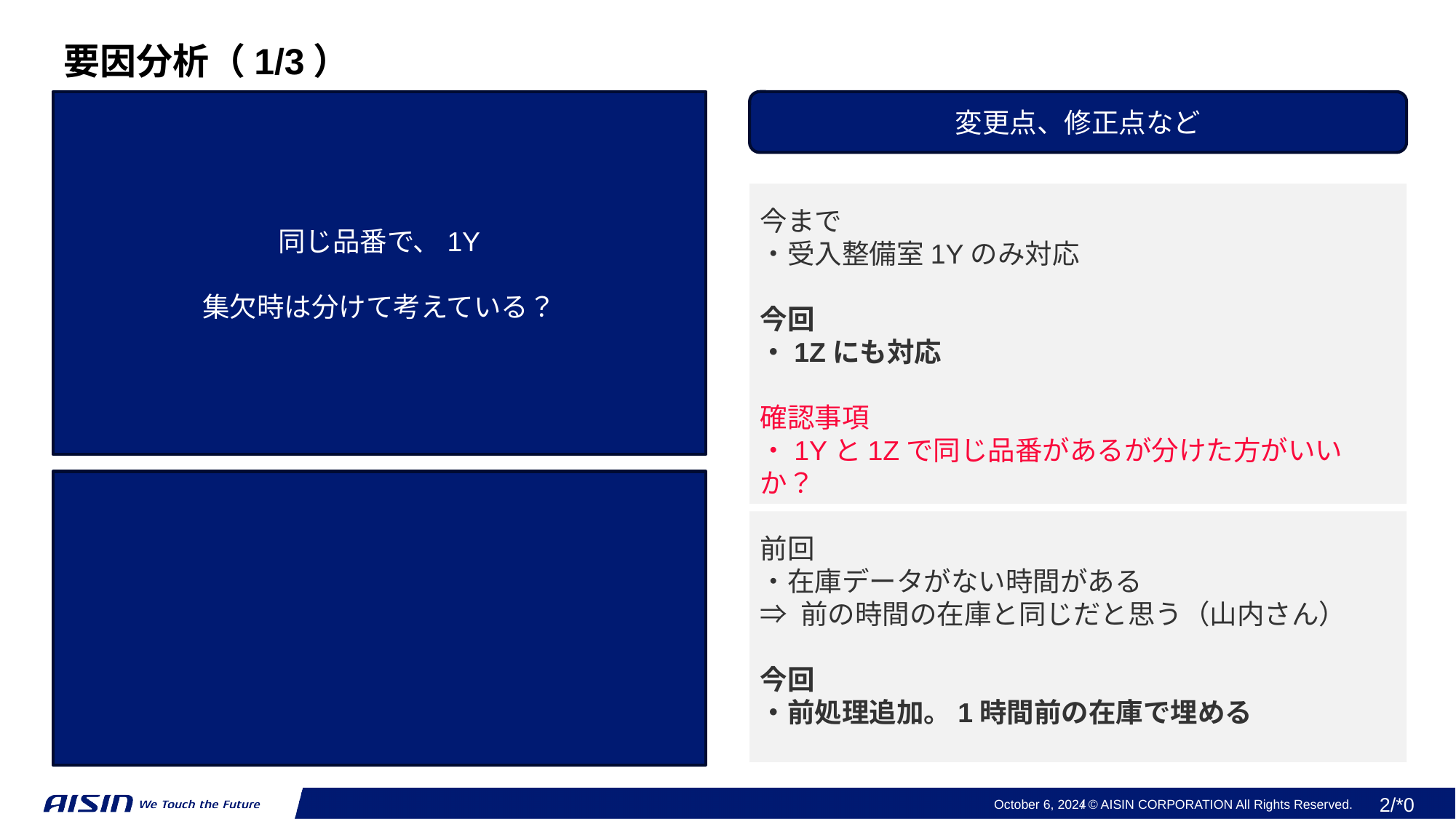

要因分析（1/3）

同じ品番で、1Y

集欠時は分けて考えている？
変更点、修正点など

今まで
・受入整備室1Yのみ対応

今回
・1Zにも対応

確認事項
・1Yと1Zで同じ品番があるが分けた方がいいか？

前回
・在庫データがない時間がある
⇒ 前の時間の在庫と同じだと思う（山内さん）

今回
・前処理追加。1時間前の在庫で埋める

October 6, 2024